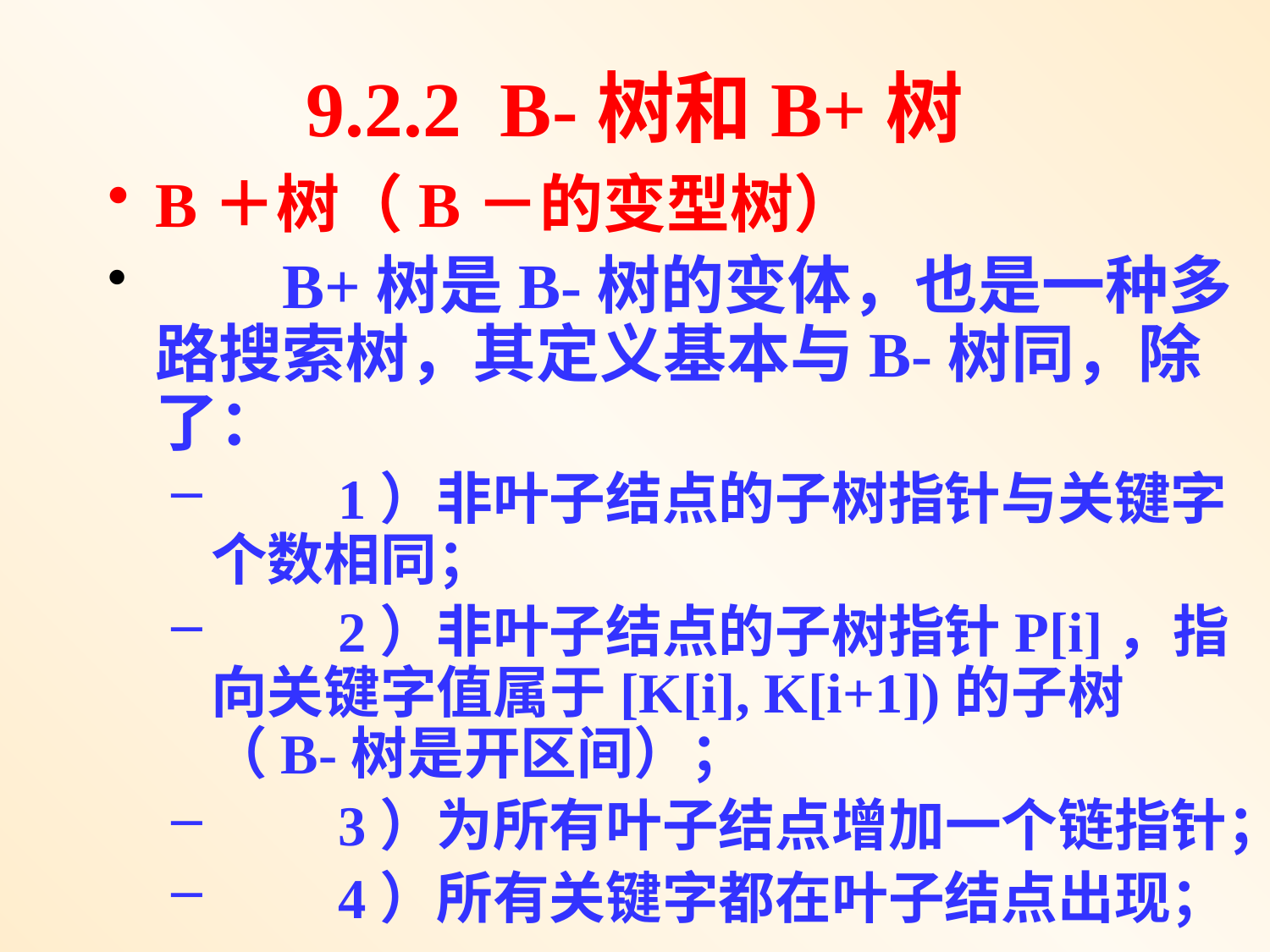

# 9.2.2  B-树和B+树
B＋树（B－的变型树）
	B+树是B-树的变体，也是一种多路搜索树，其定义基本与B-树同，除了：
	1）非叶子结点的子树指针与关键字个数相同；
	2）非叶子结点的子树指针P[i]，指向关键字值属于[K[i], K[i+1])的子树（B-树是开区间）；
	3）为所有叶子结点增加一个链指针；
	4）所有关键字都在叶子结点出现；